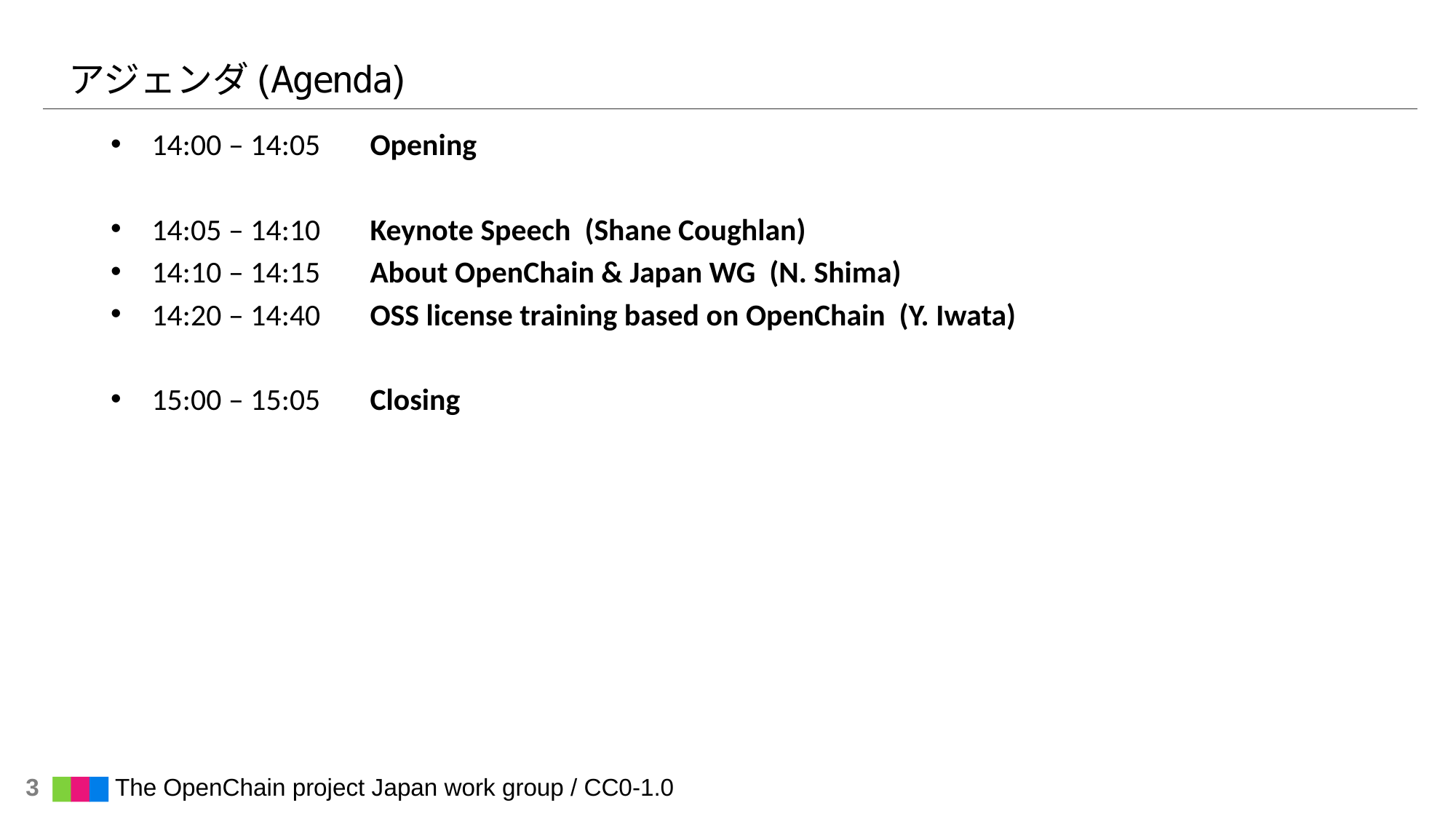

# アジェンダ(Agenda)
14:00 – 14:05	Opening

14:05 – 14:10	Keynote Speech  (Shane Coughlan)
14:10 – 14:15	About OpenChain & Japan WG  (N. Shima)
14:20 – 14:40	OSS license training based on OpenChain  (Y. Iwata)

15:00 – 15:05 	Closing